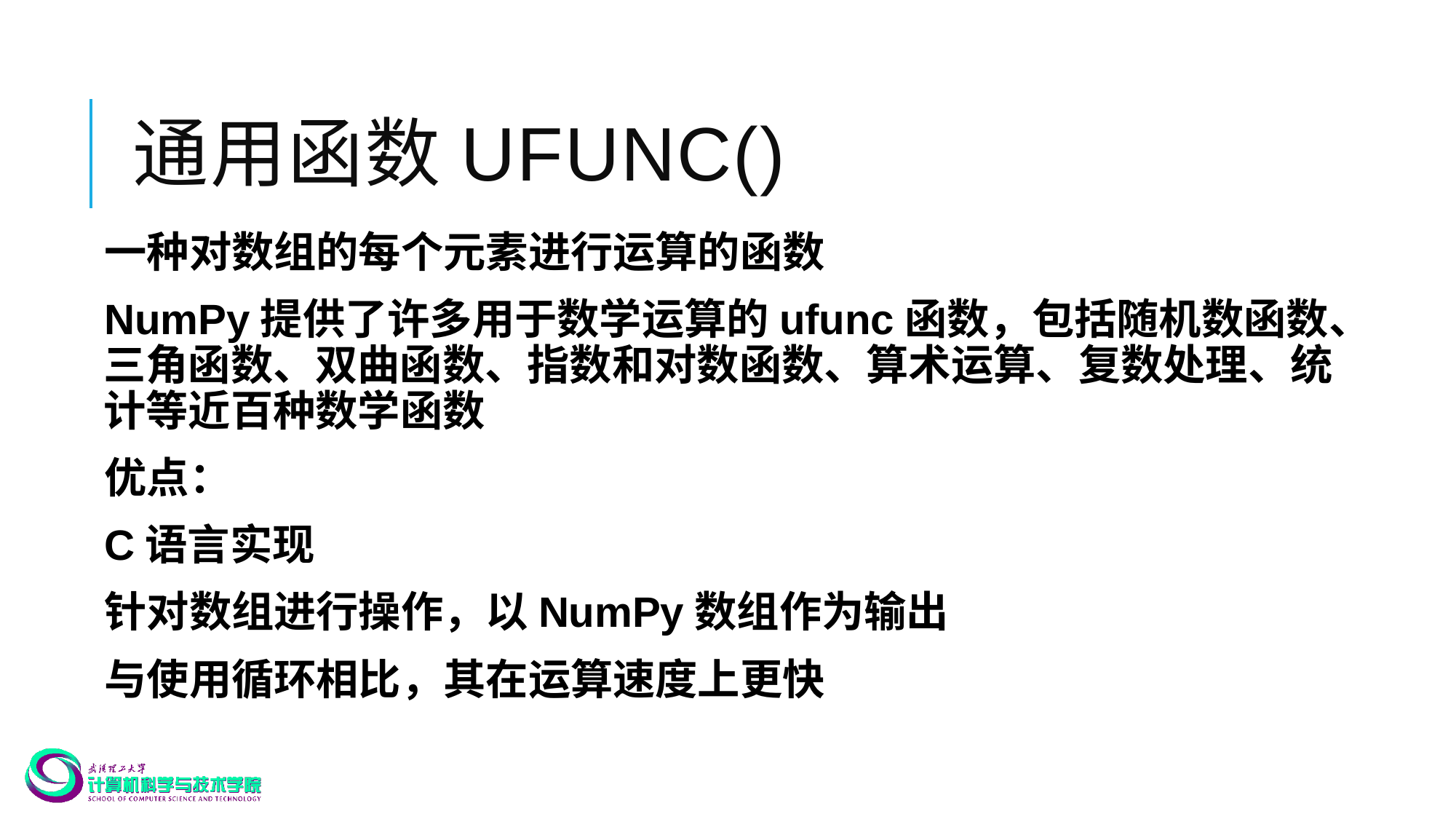

# 通用函数ufunc()
一种对数组的每个元素进行运算的函数
NumPy提供了许多用于数学运算的ufunc函数，包括随机数函数、三角函数、双曲函数、指数和对数函数、算术运算、复数处理、统计等近百种数学函数
优点：
C语言实现
针对数组进行操作，以NumPy数组作为输出
与使用循环相比，其在运算速度上更快